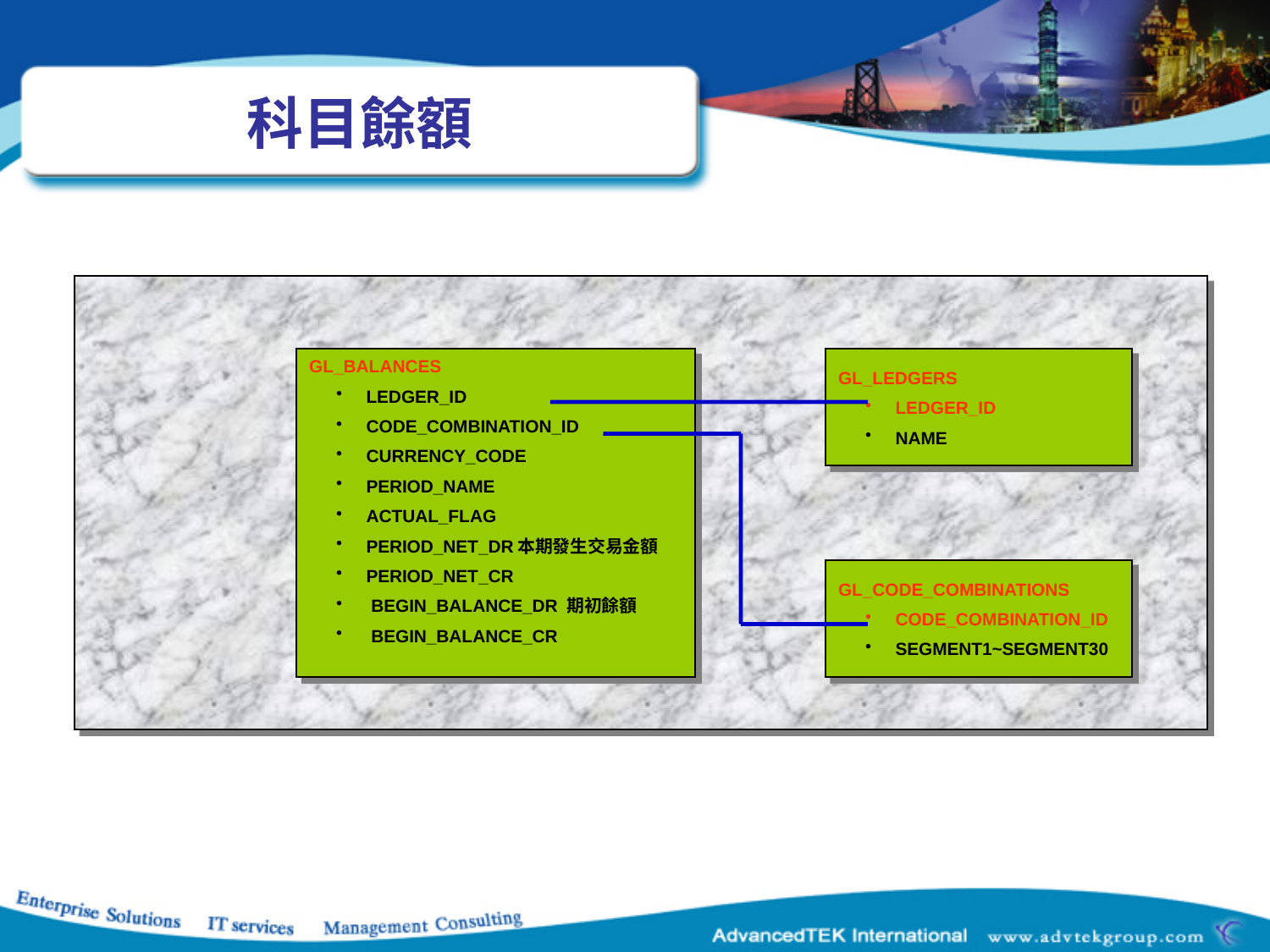

# 科目餘額

GL_BALANCES
LEDGER_ID
CODE_COMBINATION_ID
CURRENCY_CODE
PERIOD_NAME
ACTUAL_FLAG
PERIOD_NET_DR本期發生交易金額
PERIOD_NET_CR
 BEGIN_BALANCE_DR 期初餘額
 BEGIN_BALANCE_CR
GL_LEDGERS
LEDGER_ID
NAME

GL_CODE_COMBINATIONS
CODE_COMBINATION_ID
SEGMENT1~SEGMENT30